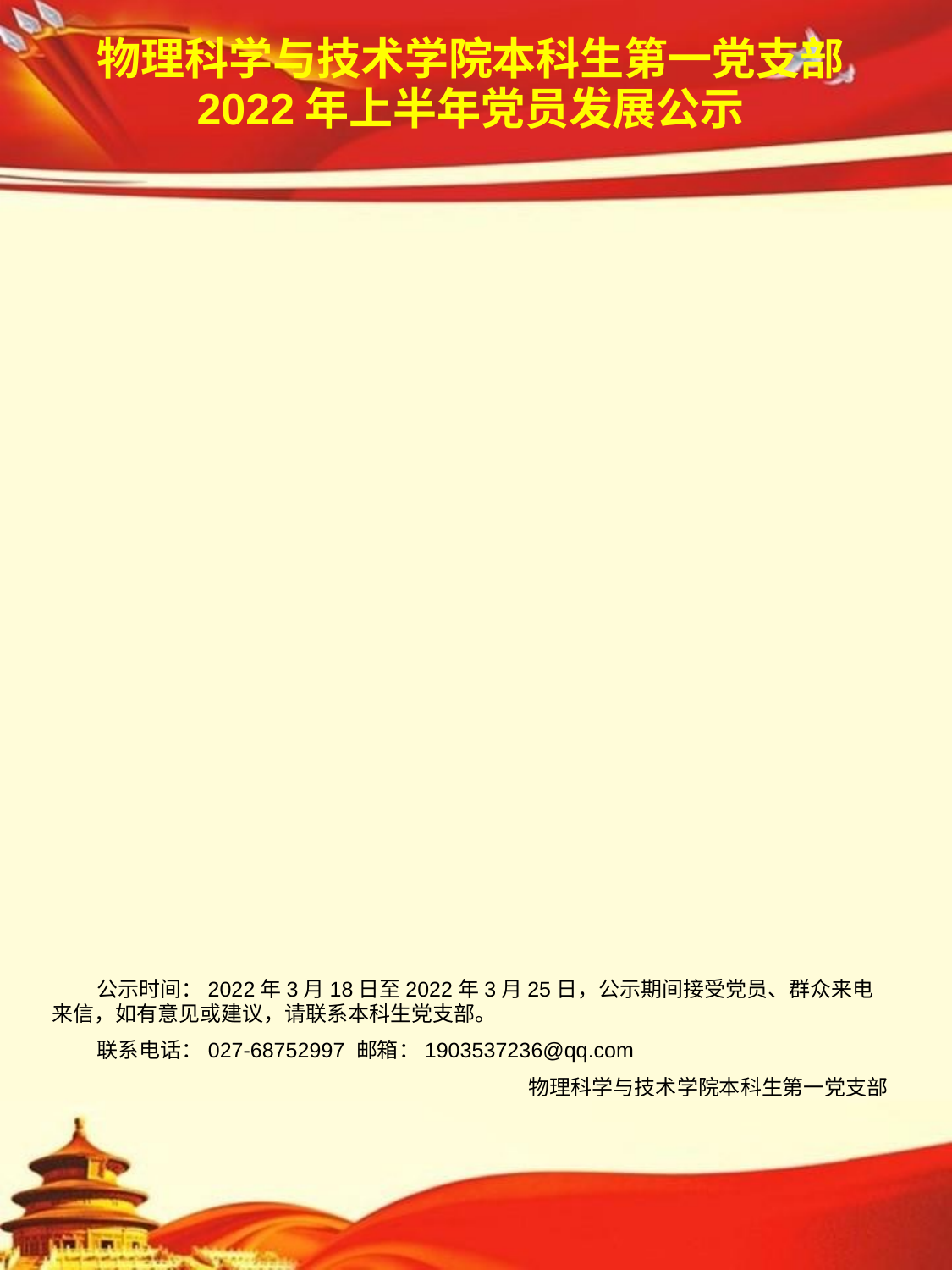

物理科学与技术学院本科生第一党支部
2022年上半年党员发展公示
公示时间：2022年3月18日至2022年3月25日，公示期间接受党员、群众来电来信，如有意见或建议，请联系本科生党支部。
联系电话：027-68752997 邮箱：1903537236@qq.com
物理科学与技术学院本科生第一党支部